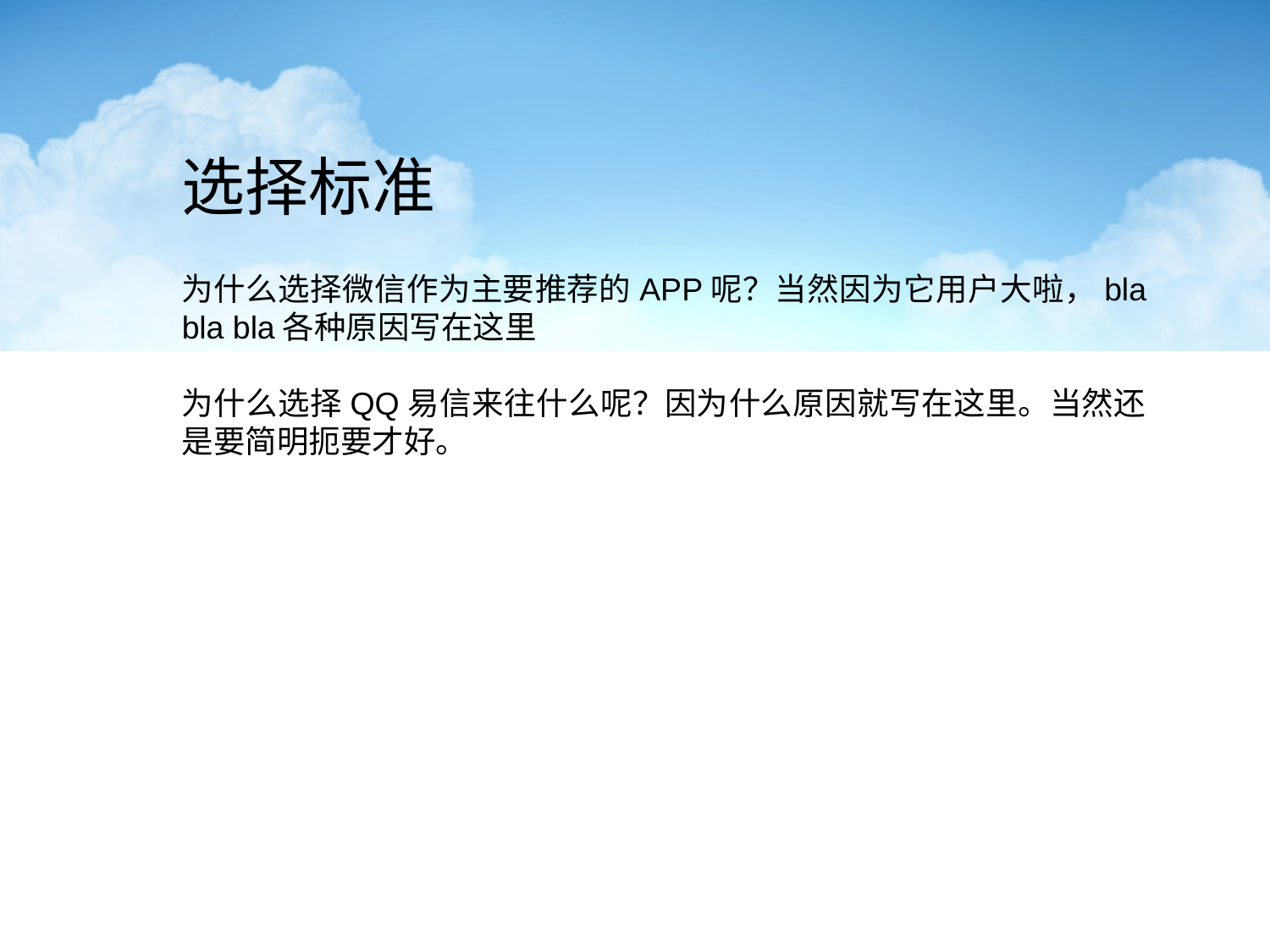

选择标准
为什么选择微信作为主要推荐的APP呢？当然因为它用户大啦，bla bla bla各种原因写在这里

为什么选择QQ易信来往什么呢？因为什么原因就写在这里。当然还是要简明扼要才好。